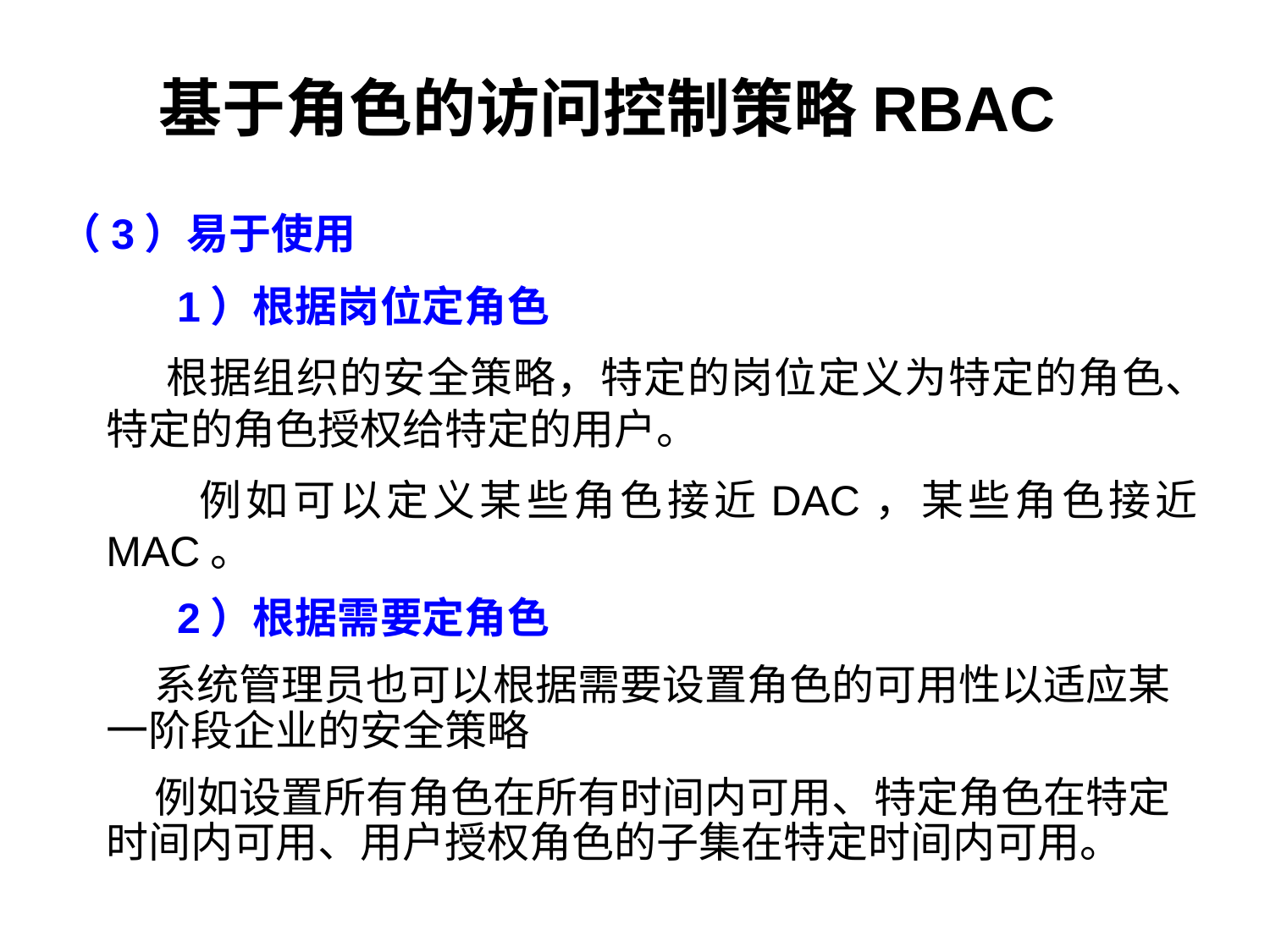

# 基于角色的访问控制策略RBAC
（3）易于使用
          1）根据岗位定角色
         根据组织的安全策略，特定的岗位定义为特定的角色、特定的角色授权给特定的用户。
         例如可以定义某些角色接近DAC，某些角色接近MAC。
          2）根据需要定角色
         系统管理员也可以根据需要设置角色的可用性以适应某一阶段企业的安全策略
         例如设置所有角色在所有时间内可用、特定角色在特定时间内可用、用户授权角色的子集在特定时间内可用。